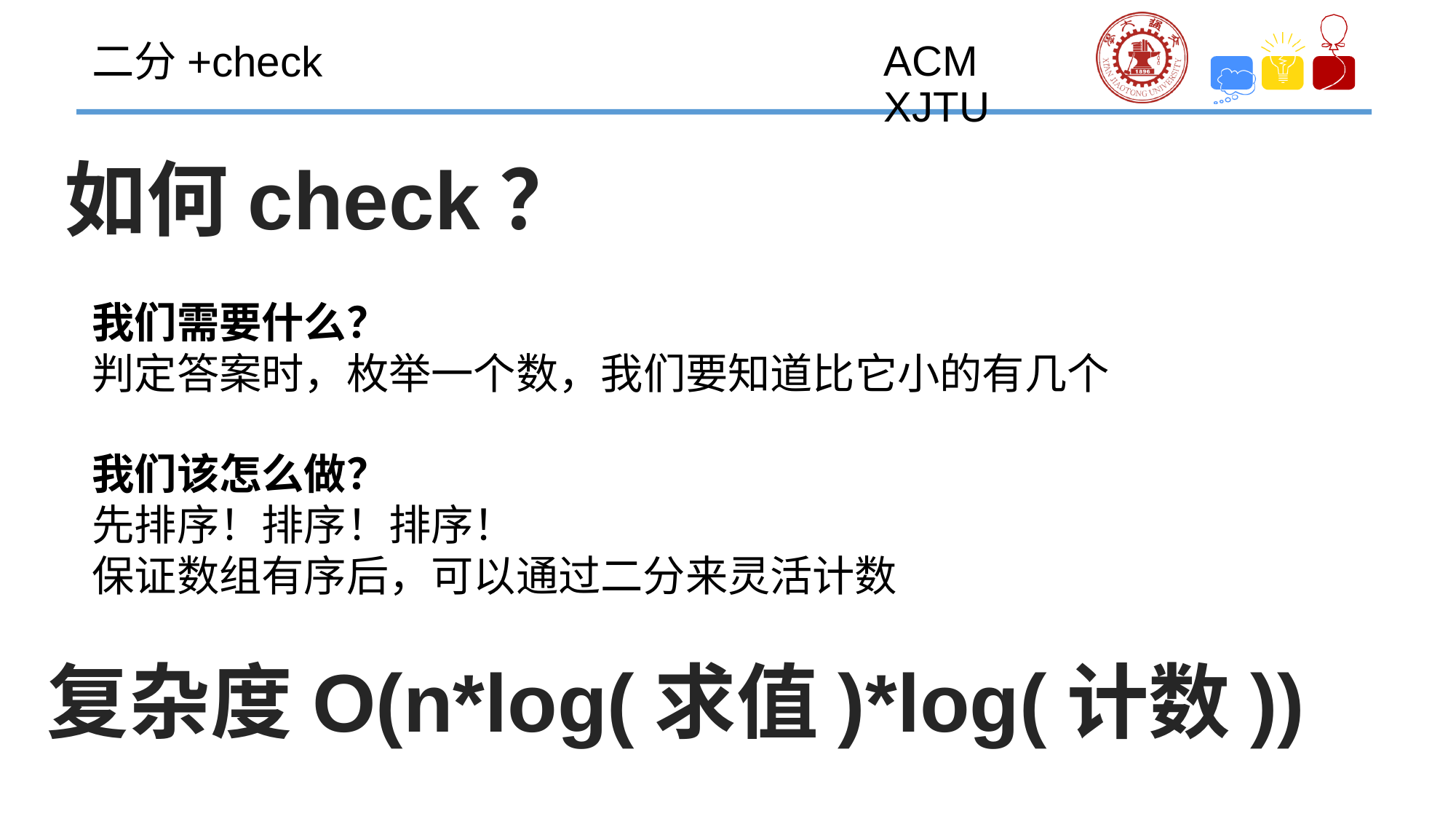

二分+check
如何check？
我们需要什么？
判定答案时，枚举一个数，我们要知道比它小的有几个
我们该怎么做？
先排序！排序！排序！
保证数组有序后，可以通过二分来灵活计数
复杂度O(n*log(求值)*log(计数))